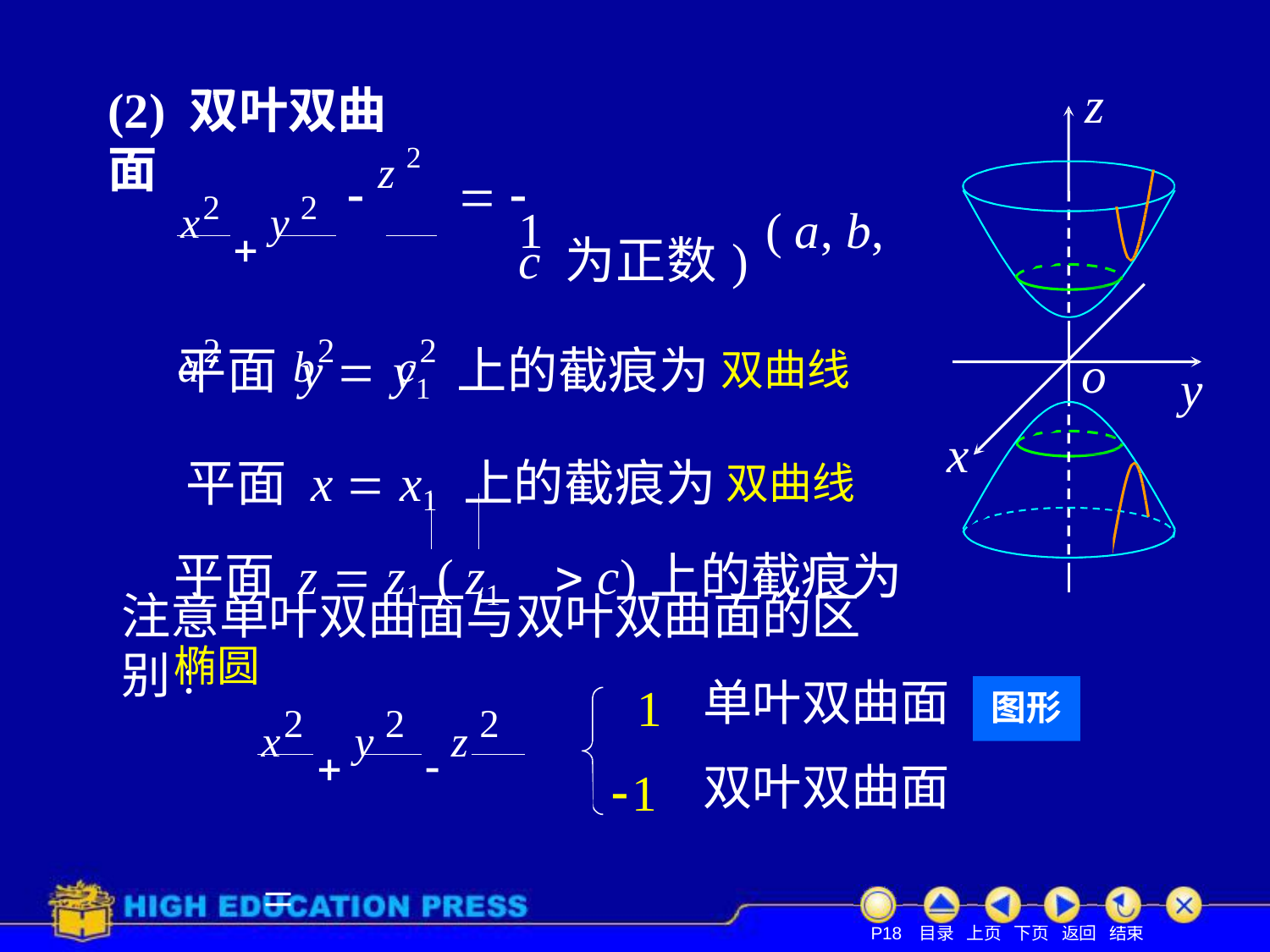

z
# (2) 双叶双曲面

x2 + y 2
a2	b2	c2

− z 2	= −
1	( a, b, c 为正数)

平面 y = y1 上的截痕为 双曲线
平面 x = x1 上的截痕为双曲线
平面 z = z1 ( z1	> c)上的截痕为椭圆

o
y

x

注意单叶双曲面与双叶双曲面的区别:
x2 + y 2  − z 2	=
a2	b2	c2
单叶双曲面 双叶双曲面
1
−1

图形

P18 目录 上页 下页 返回 结束